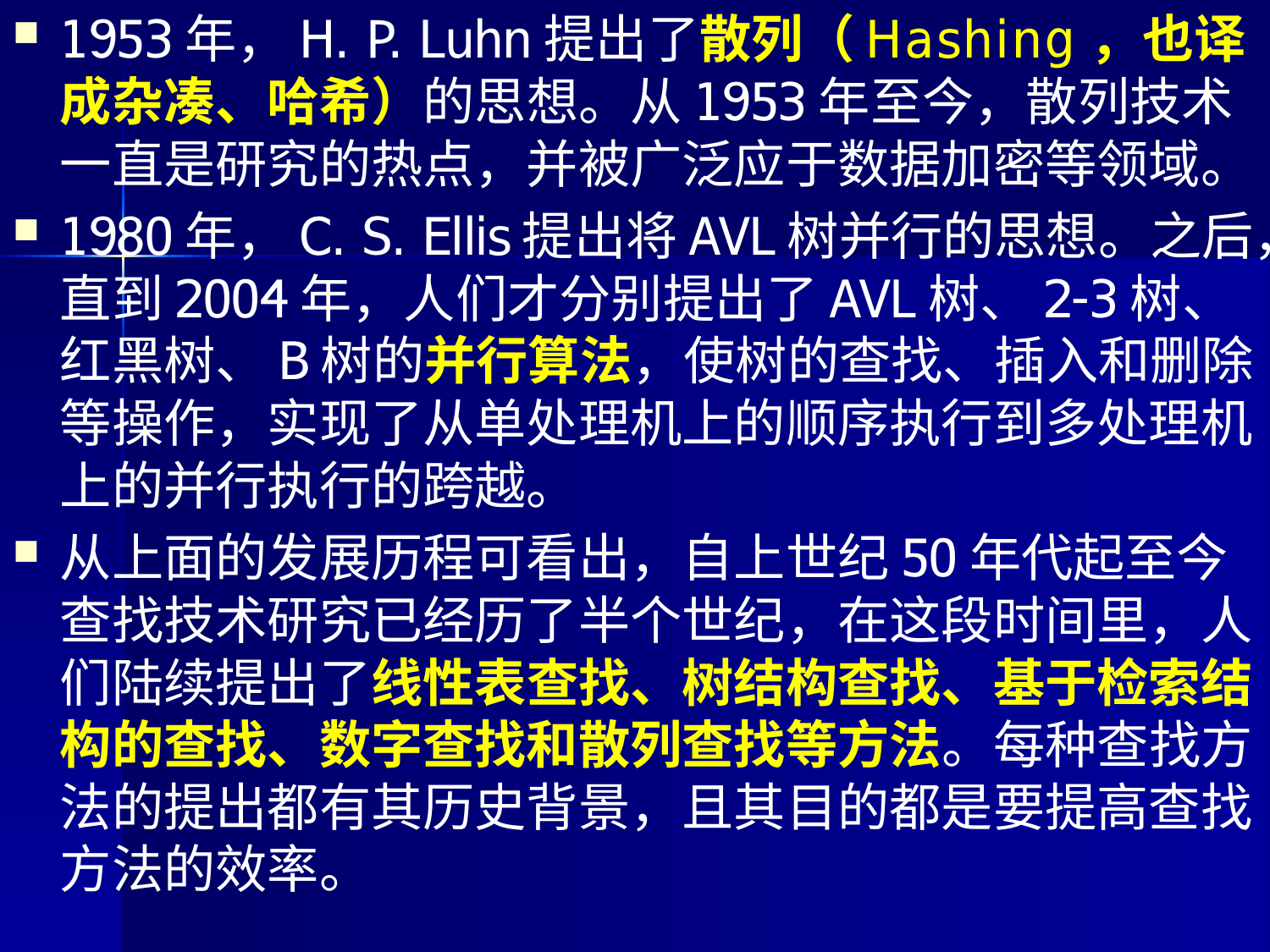

1953年，H. P. Luhn提出了散列（Hashing，也译成杂凑、哈希）的思想。从1953年至今，散列技术一直是研究的热点，并被广泛应于数据加密等领域。
1980年，C. S. Ellis提出将AVL树并行的思想。之后，直到2004年，人们才分别提出了AVL树、2-3树、红黑树、B树的并行算法，使树的查找、插入和删除等操作，实现了从单处理机上的顺序执行到多处理机上的并行执行的跨越。
从上面的发展历程可看出，自上世纪50年代起至今查找技术研究已经历了半个世纪，在这段时间里，人们陆续提出了线性表查找、树结构查找、基于检索结构的查找、数字查找和散列查找等方法。每种查找方法的提出都有其历史背景，且其目的都是要提高查找方法的效率。